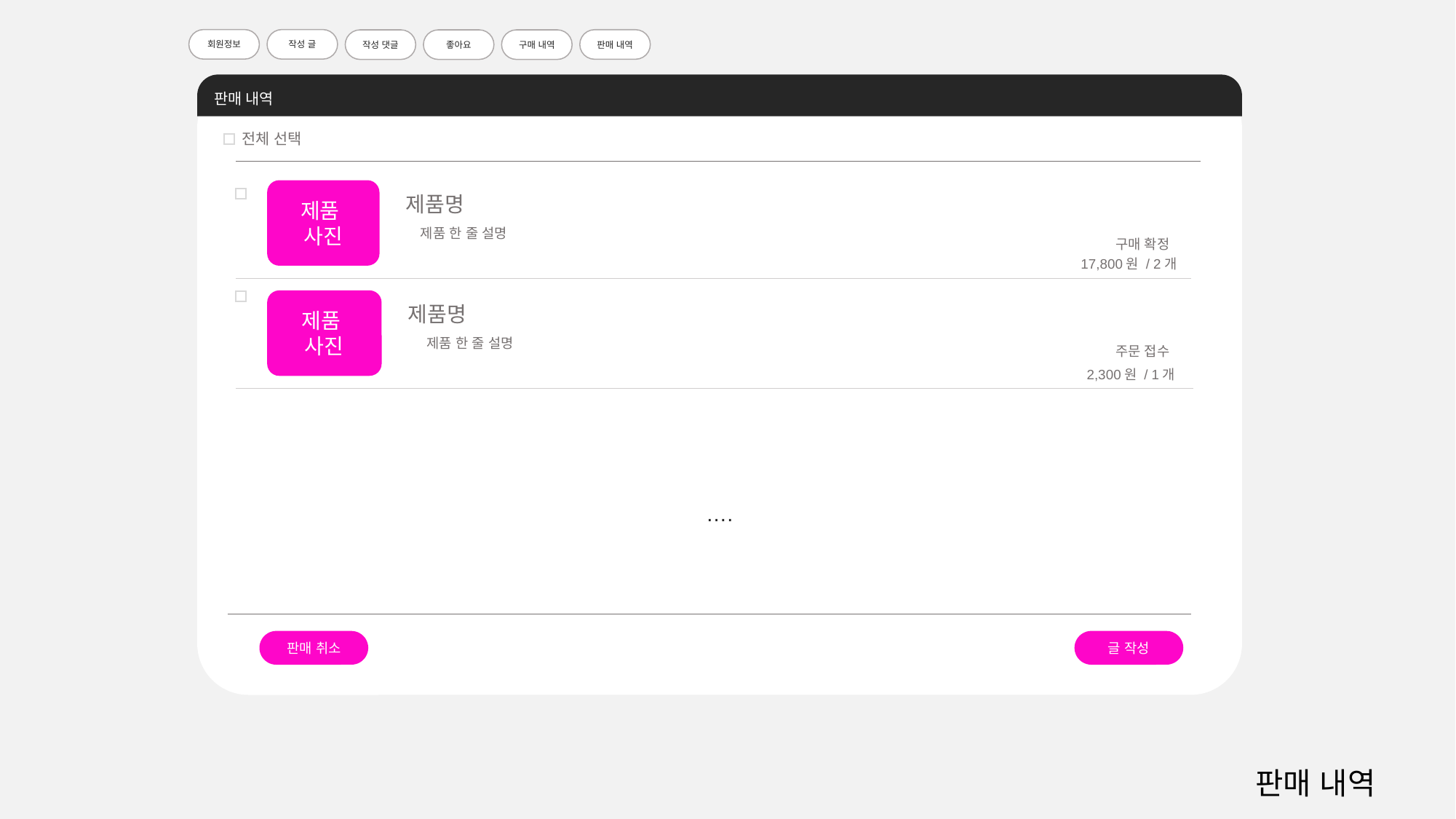

회원정보
작성 글
작성 댓글
좋아요
구매 내역
판매 내역
판매 내역

….
제품
사진
제품명
제품 한 줄 설명
17,800원 / 2개
제품
사진
제품명
2,300원 / 1개
전체 선택

구매 확정

제품 한 줄 설명
주문 접수
판매 취소
글 작성
판매 내역